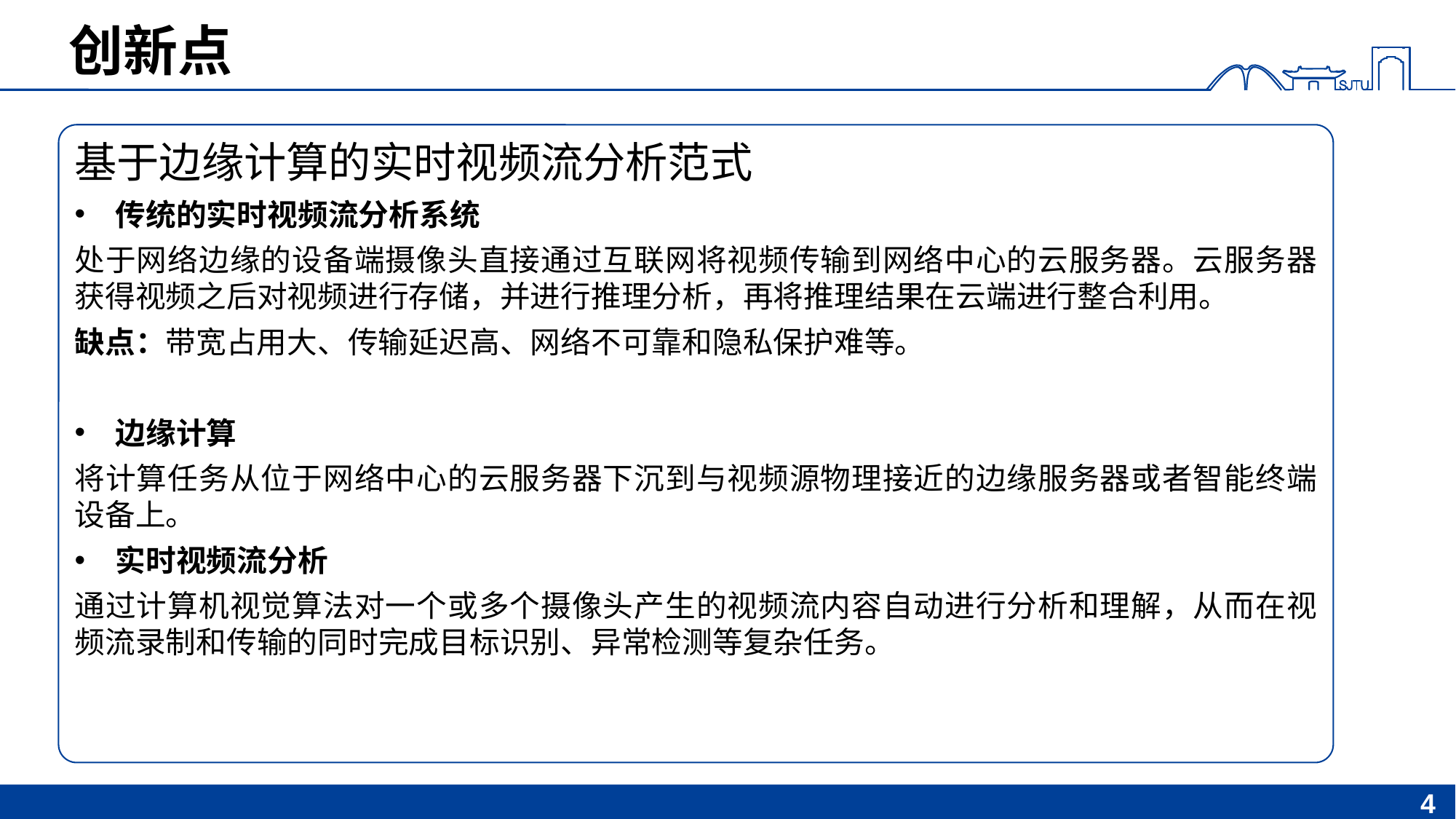

# 创新点
基于边缘计算的实时视频流分析范式
传统的实时视频流分析系统
处于网络边缘的设备端摄像头直接通过互联网将视频传输到网络中心的云服务器。云服务器获得视频之后对视频进行存储，并进行推理分析，再将推理结果在云端进行整合利用。
缺点：带宽占用大、传输延迟高、网络不可靠和隐私保护难等。

边缘计算
将计算任务从位于网络中心的云服务器下沉到与视频源物理接近的边缘服务器或者智能终端设备上。
实时视频流分析
通过计算机视觉算法对一个或多个摄像头产生的视频流内容自动进行分析和理解，从而在视频流录制和传输的同时完成目标识别、异常检测等复杂任务。
4